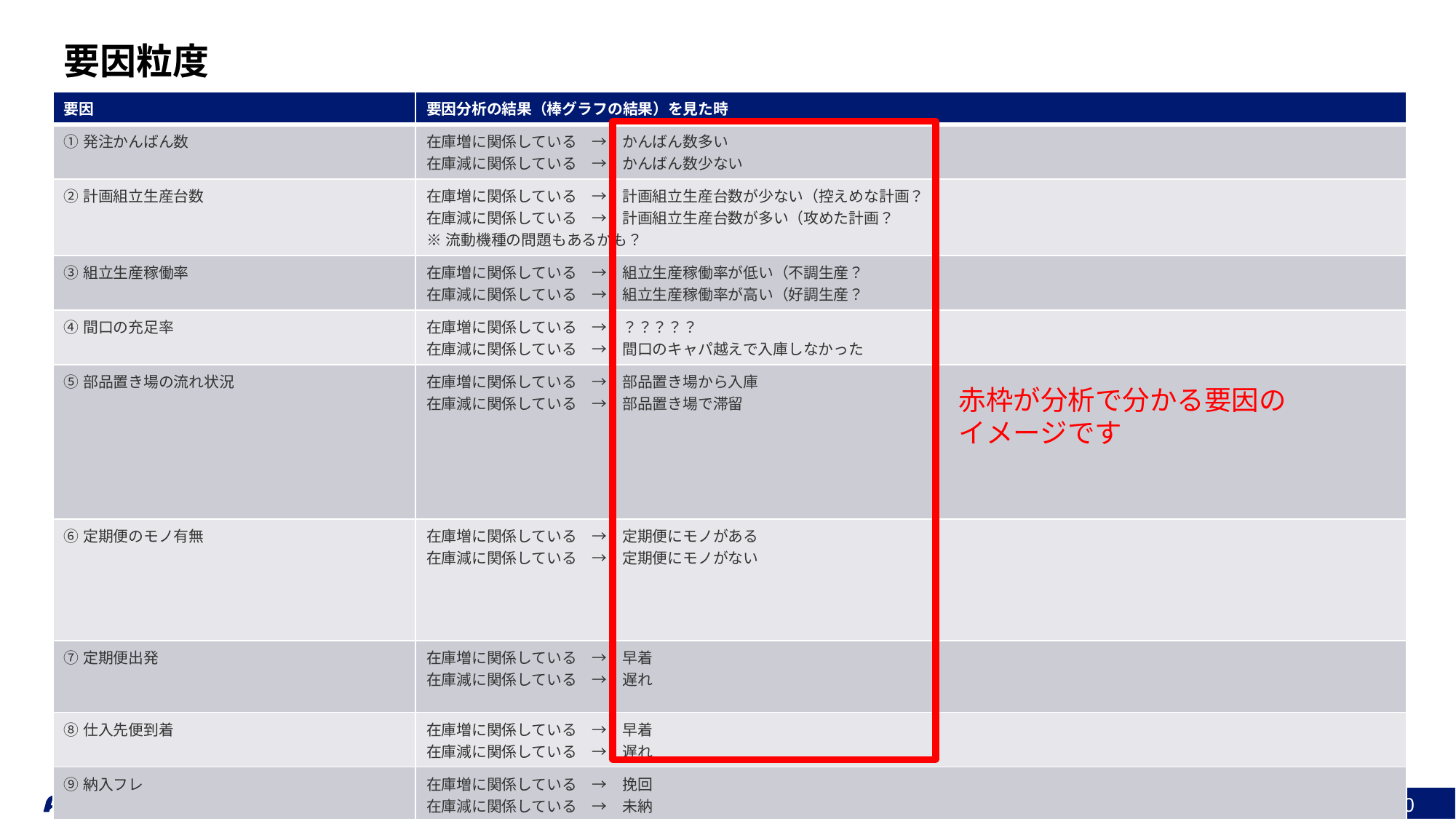

要因粒度

| 要因 | 要因分析の結果（棒グラフの結果）を見た時 |
| --- | --- |
| ➀発注かんばん数 | 在庫増に関係している　→　かんばん数多い 在庫減に関係している　→　かんばん数少ない |
| ➁計画組立生産台数 | 在庫増に関係している　→　計画組立生産台数が少ない（控えめな計画？ 在庫減に関係している　→　計画組立生産台数が多い（攻めた計画？ ※流動機種の問題もあるかも？ |
| ➂組立生産稼働率 | 在庫増に関係している　→　組立生産稼働率が低い（不調生産？ 在庫減に関係している　→　組立生産稼働率が高い（好調生産？ |
| ➃間口の充足率 | 在庫増に関係している　→　？？？？？ 在庫減に関係している　→　間口のキャパ越えで入庫しなかった |
| ⑤部品置き場の流れ状況 | 在庫増に関係している　→　部品置き場から入庫 在庫減に関係している　→　部品置き場で滞留 |
| ⑥定期便のモノ有無 | 在庫増に関係している　→　定期便にモノがある 在庫減に関係している　→　定期便にモノがない |
| ⑦定期便出発 | 在庫増に関係している　→　早着 在庫減に関係している　→　遅れ |
| ⑧仕入先便到着 | 在庫増に関係している　→　早着 在庫減に関係している　→　遅れ |
| ⑨納入フレ | 在庫増に関係している　→　挽回 在庫減に関係している　→　未納 |

赤枠が分析で分かる要因のイメージです
July 30, 2024